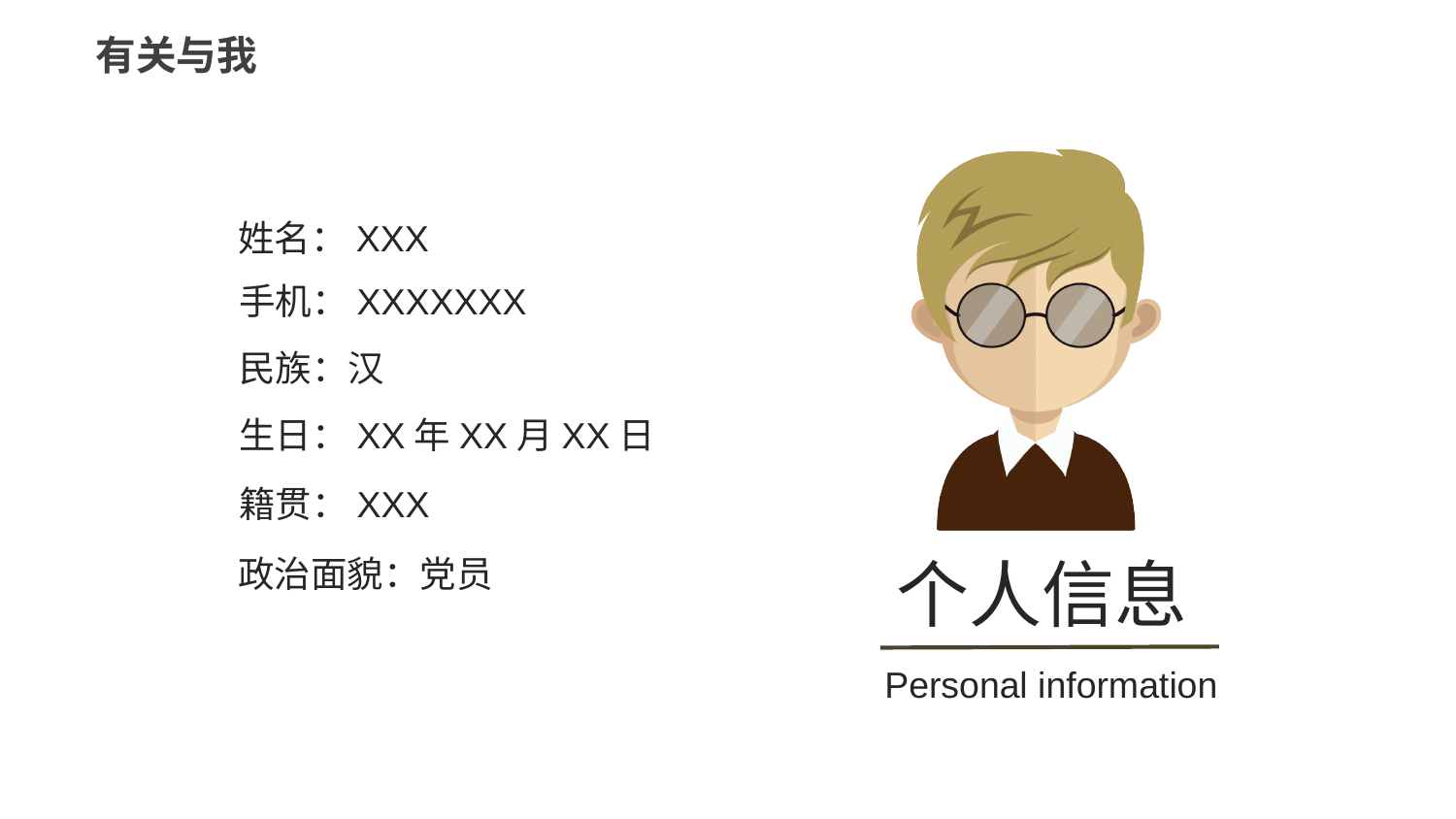

有关与我

姓名：XXX

手机：XXXXXXX

民族：汉

生日：XX年XX月XX日
籍贯：XXX
政治面貌：党员
个人信息

Personal information